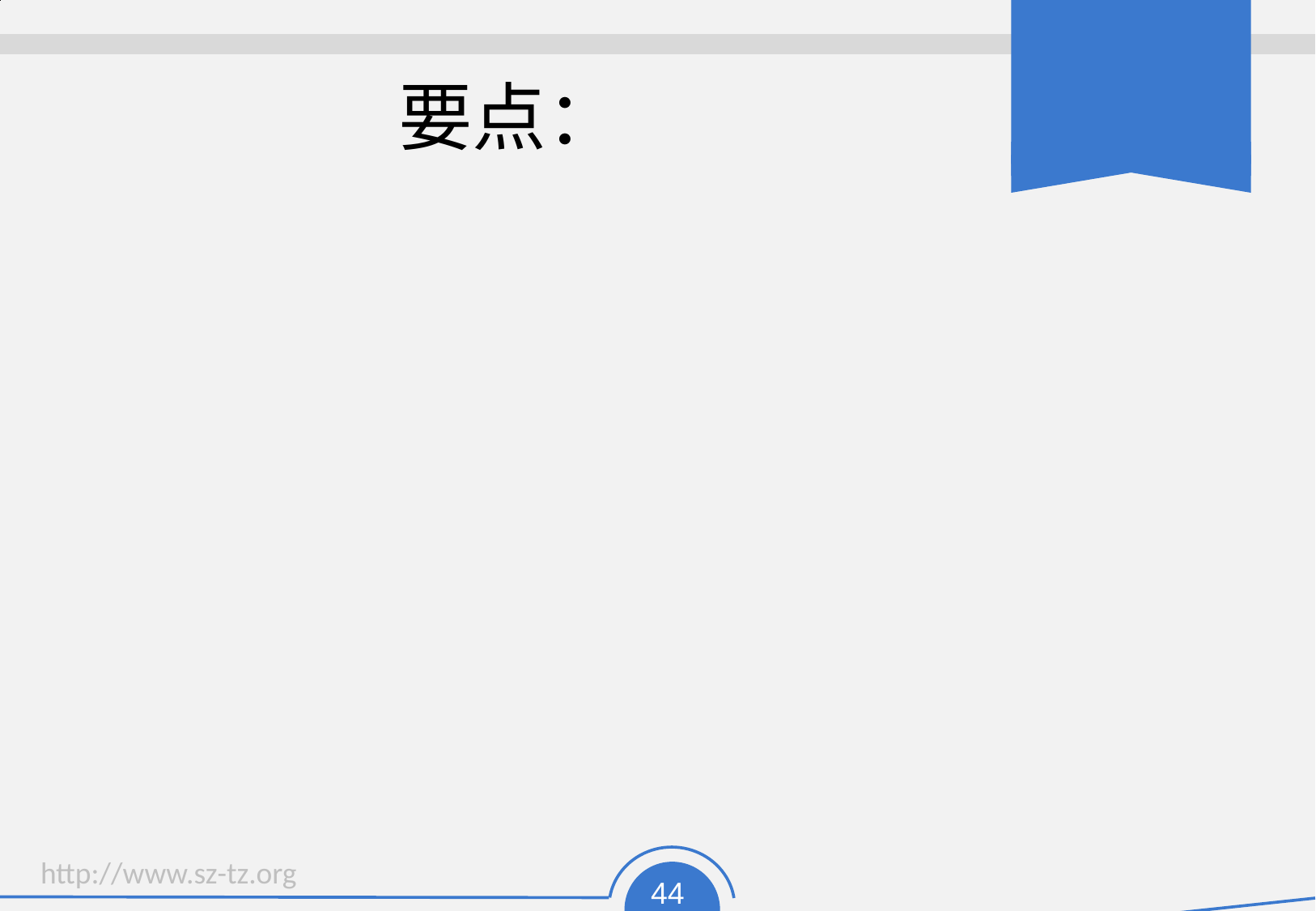

# 要点：

可执行程序必需要main方法
只能public和static调换位置
 args可以是任意的名字
 args[0] 代表第一个命令行参数

注意:运行时一定要有命令行参数输入,否则会有数组下标越界异常出现